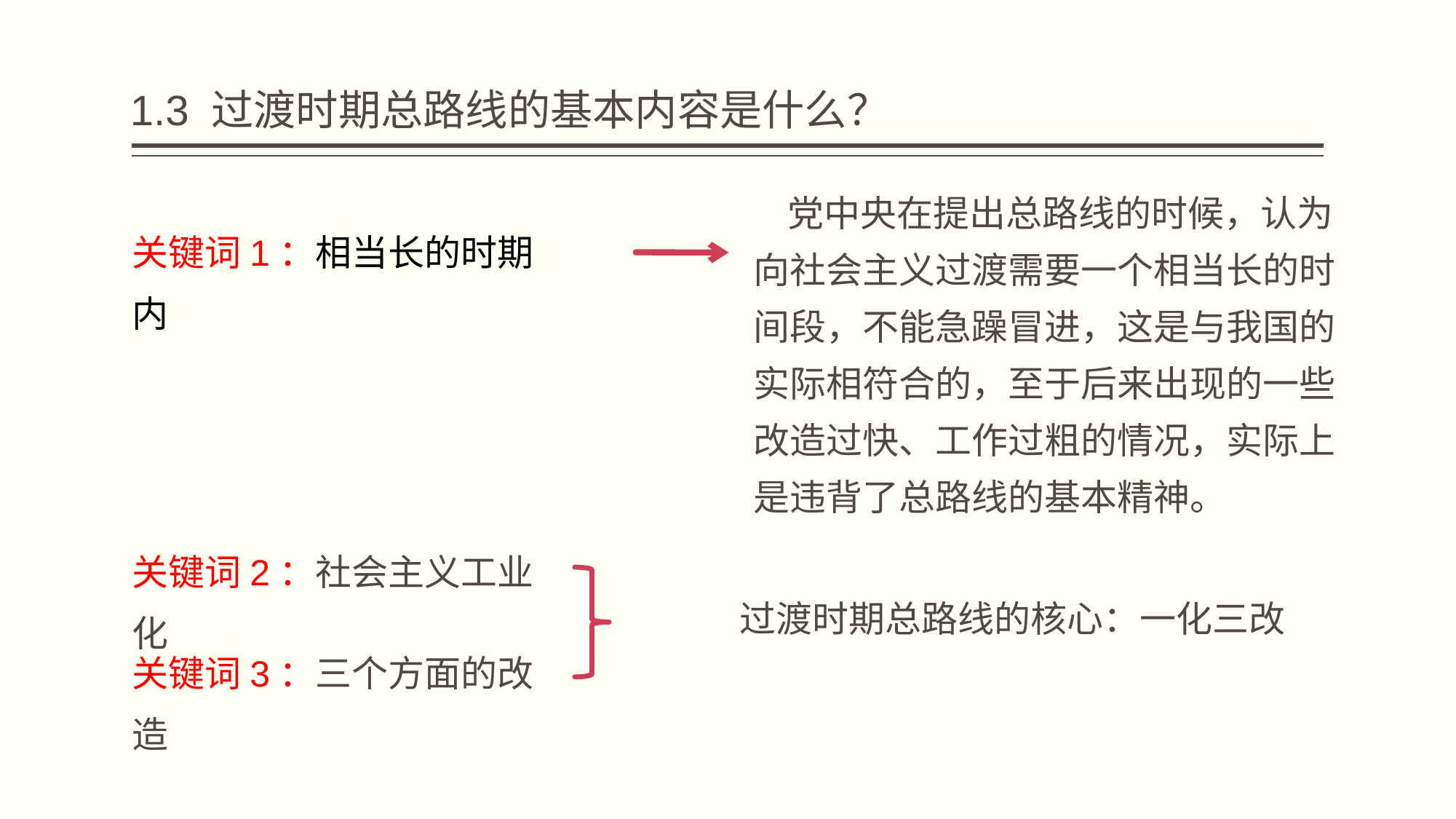

# 1.3 过渡时期总路线的基本内容是什么？
    党中央在提出总路线的时候，认为向社会主义过渡需要一个相当长的时间段，不能急躁冒进，这是与我国的实际相符合的，至于后来出现的一些改造过快、工作过粗的情况，实际上是违背了总路线的基本精神。
关键词1：相当长的时期内
关键词2：社会主义工业化

过渡时期总路线的核心：一化三改
关键词3：三个方面的改造